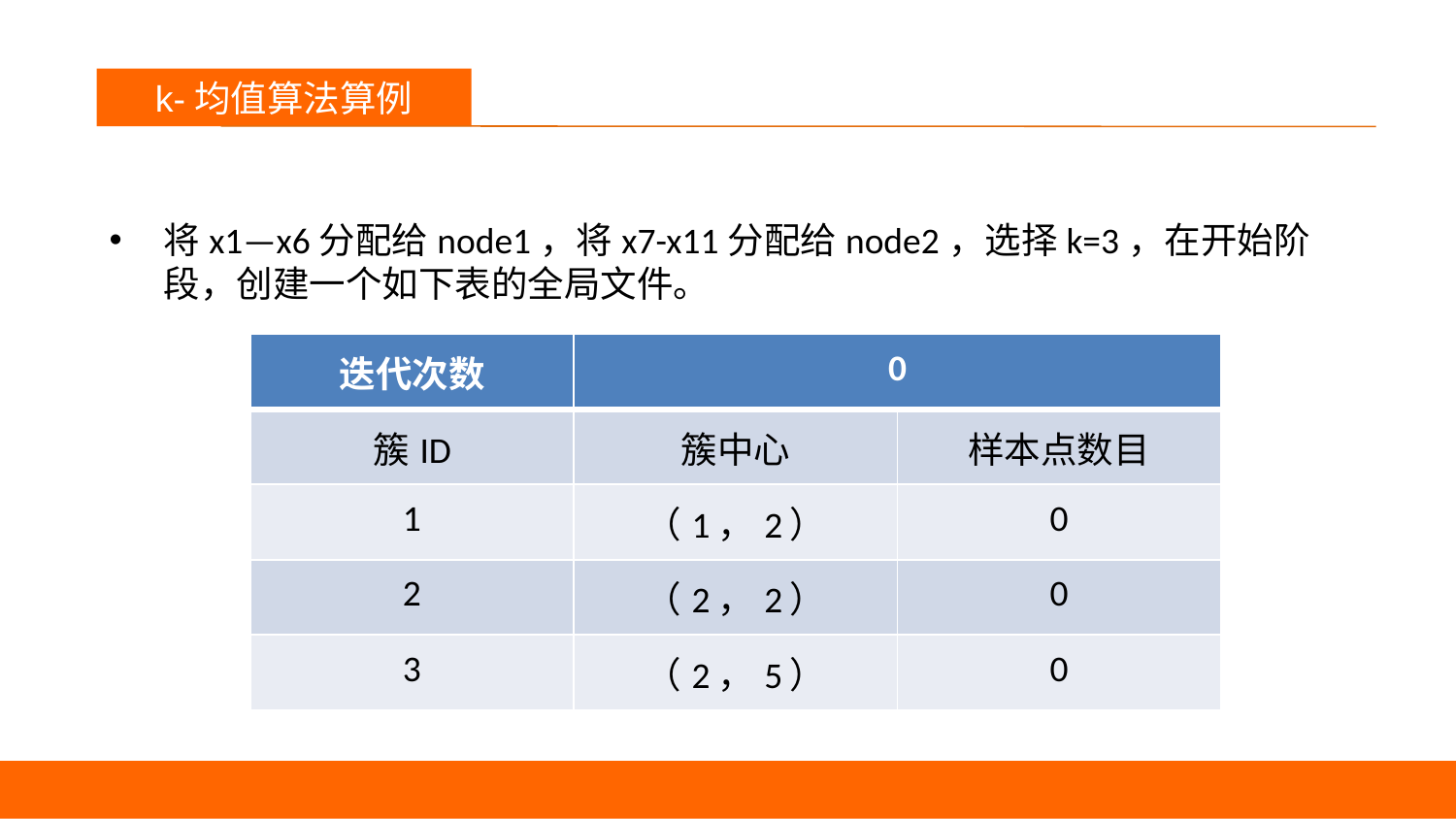

k-均值算法算例

将x1—x6分配给node1，将x7-x11分配给node2，选择k=3，在开始阶段，创建一个如下表的全局文件。

| 迭代次数 | 0 |  |
| --- | --- | --- |
| 簇ID | 簇中心 | 样本点数目 |
| 1 | （1，2） | 0 |
| 2 | （2，2） | 0 |
| 3 | （2，5） | 0 |